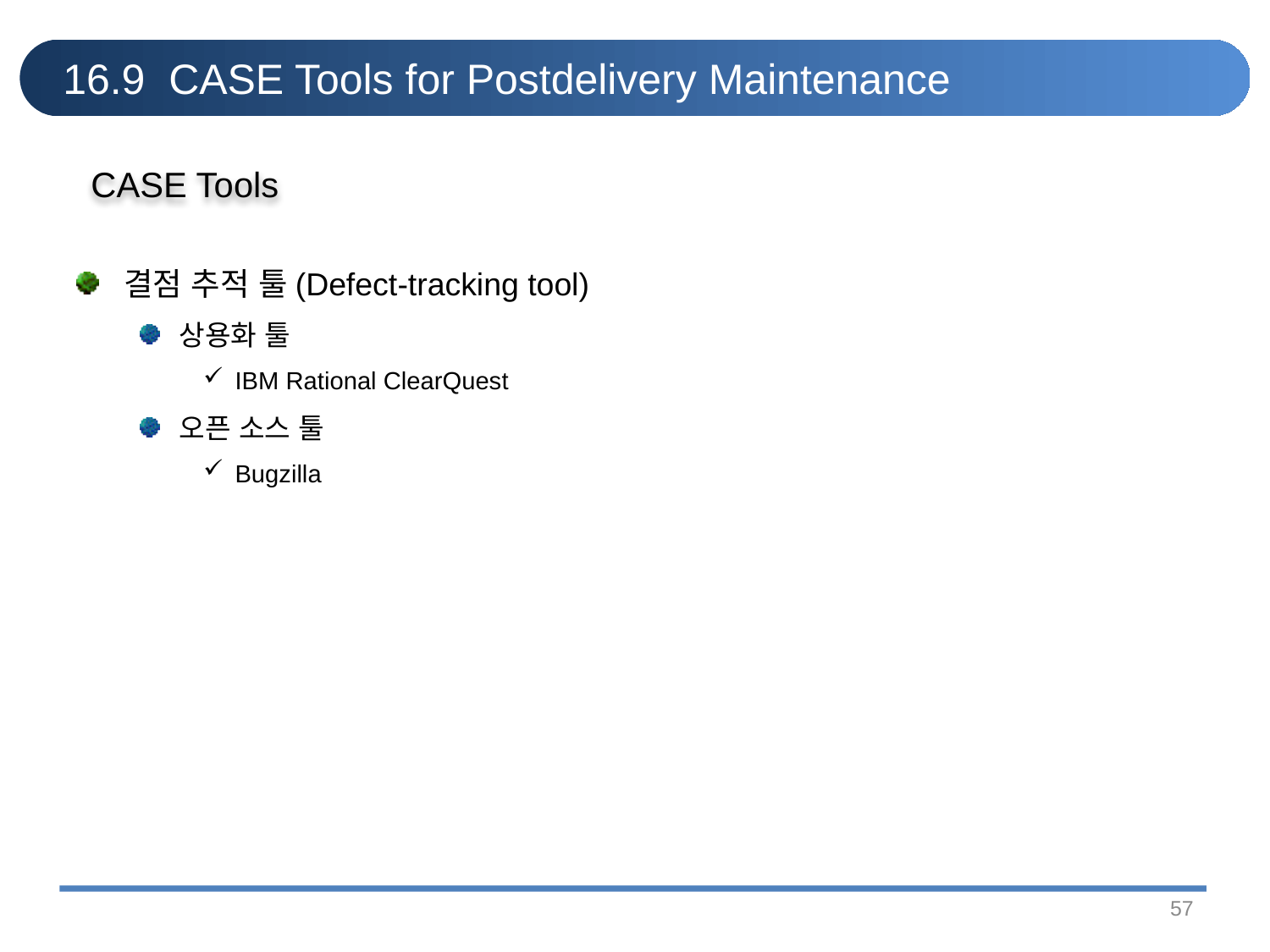

# 16.9  CASE Tools for Postdelivery Maintenance
CASE Tools
결점 추적 툴(Defect-tracking tool)
상용화 툴
IBM Rational ClearQuest
오픈 소스 툴
Bugzilla
57